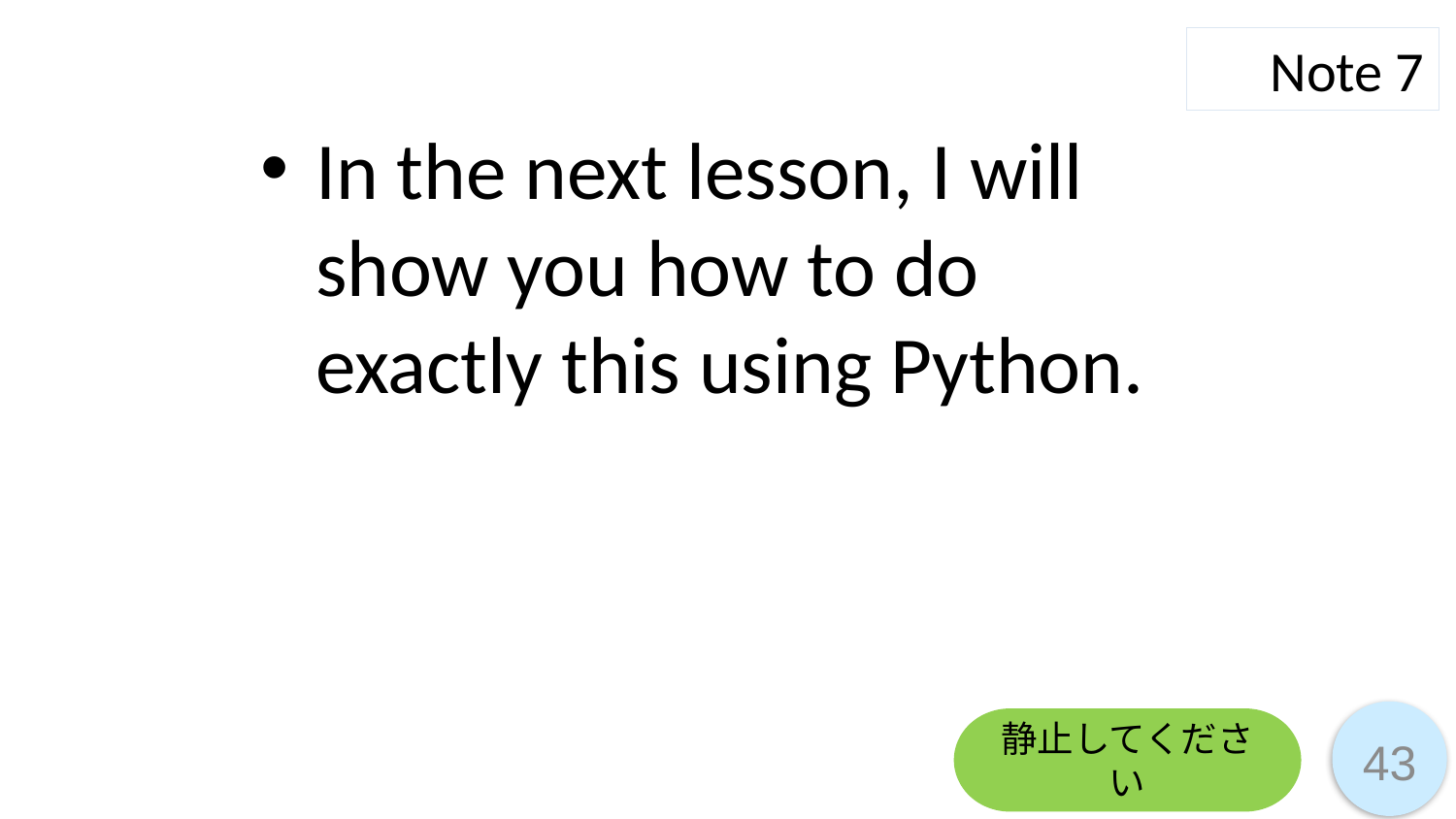

Note 7
In the next lesson, I will show you how to do exactly this using Python.
静止してください
43